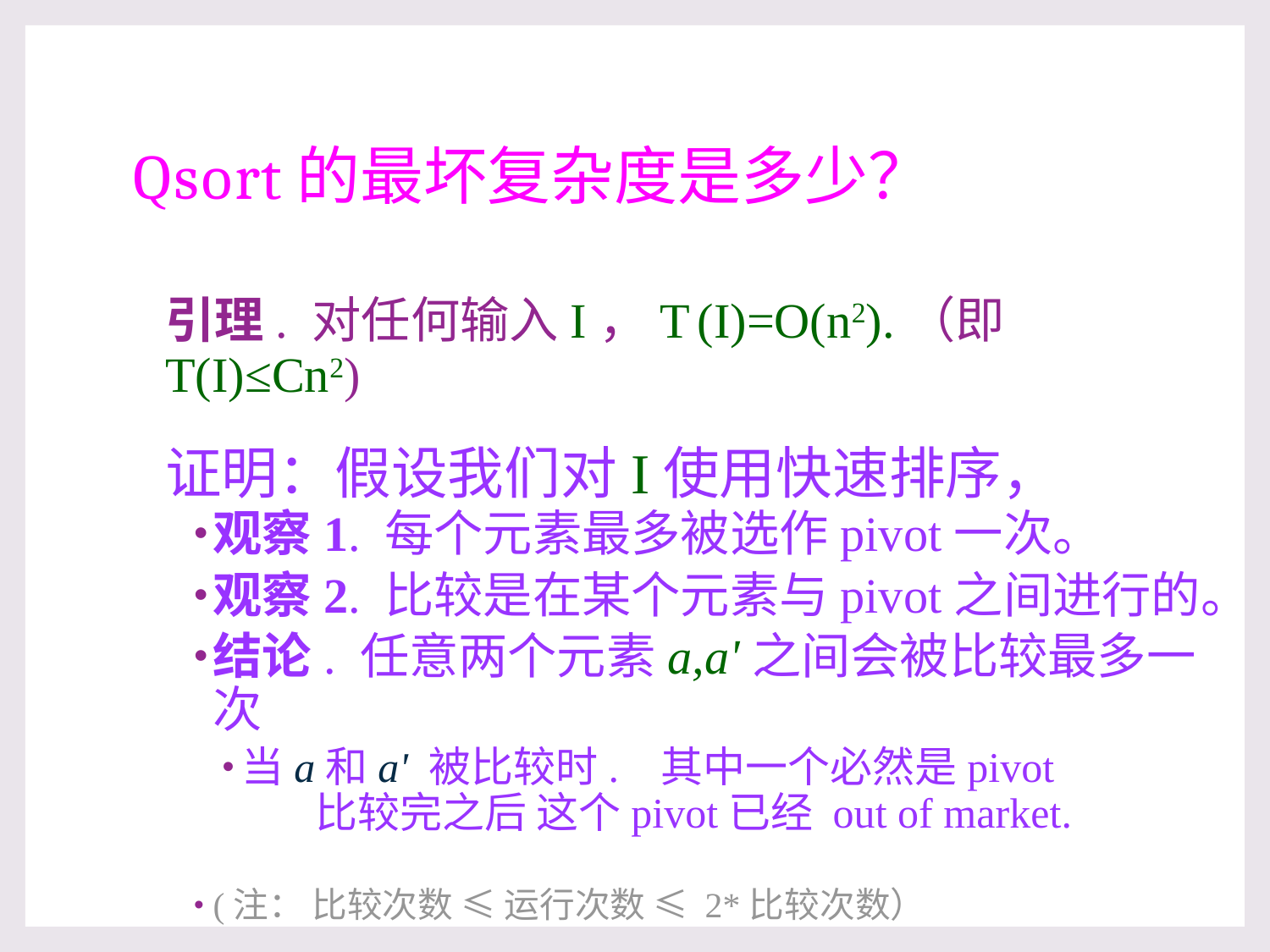

# Qsort的最坏复杂度是多少？
引理. 对任何输入I，T (I)=O(n2).（即T(I)≤Cn2)
证明：假设我们对I使用快速排序，
观察1. 每个元素最多被选作pivot一次。
观察2. 比较是在某个元素与pivot之间进行的。
结论. 任意两个元素a,a'之间会被比较最多一次
当a和a' 被比较时.   其中一个必然是pivot
      比较完之后 这个pivot已经 out of market.

(注： 比较次数 ≤ 运行次数 ≤ 2*比较次数）